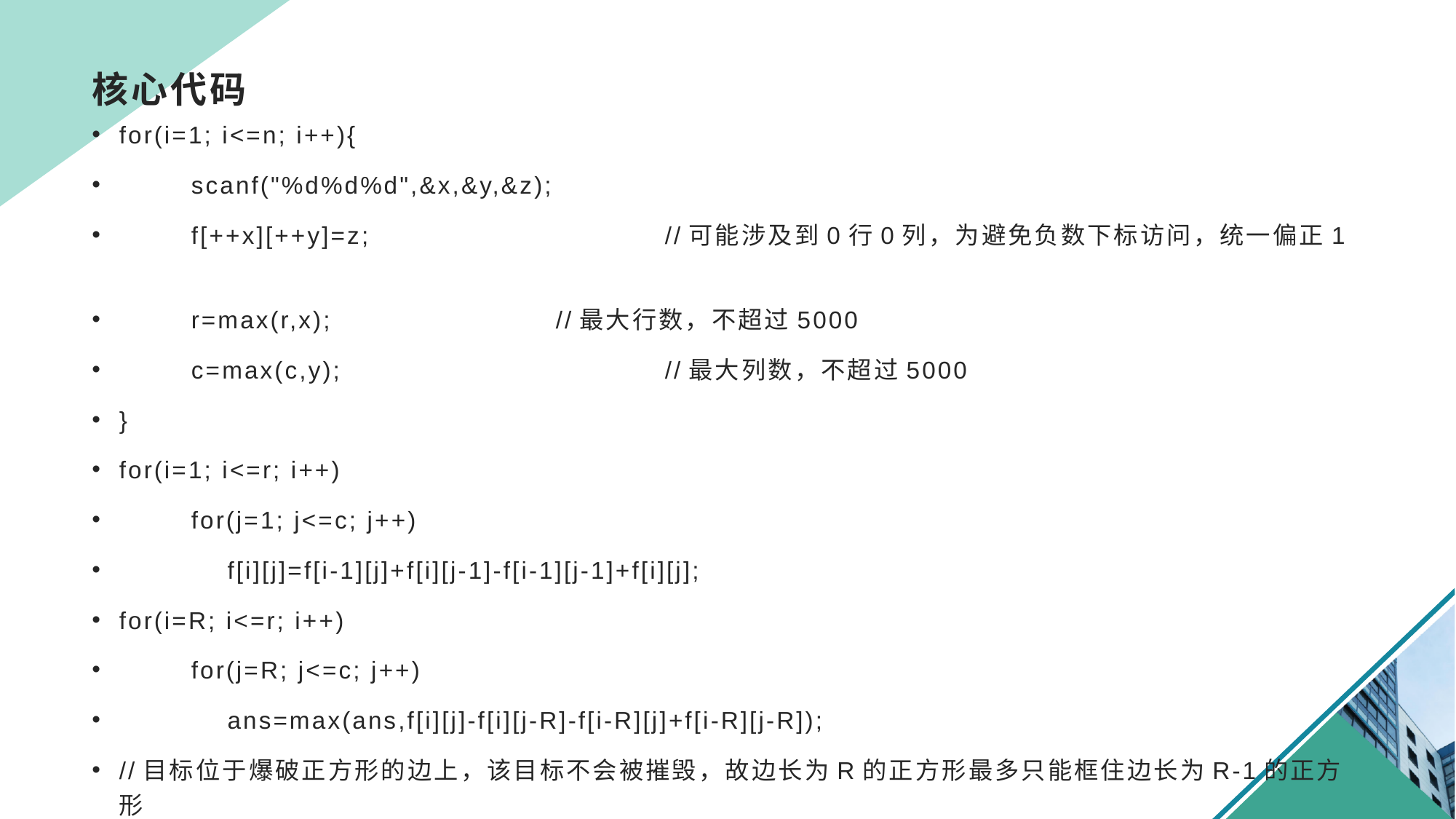

# 核心代码
for(i=1; i<=n; i++){
        scanf("%d%d%d",&x,&y,&z);
        f[++x][++y]=z;			//可能涉及到0行0列，为避免负数下标访问，统一偏正1
        r=max(r,x);			//最大行数，不超过5000
        c=max(c,y);			//最大列数，不超过5000
}
for(i=1; i<=r; i++)
        for(j=1; j<=c; j++)
            f[i][j]=f[i-1][j]+f[i][j-1]-f[i-1][j-1]+f[i][j];
for(i=R; i<=r; i++)
        for(j=R; j<=c; j++)
            ans=max(ans,f[i][j]-f[i][j-R]-f[i-R][j]+f[i-R][j-R]);
//目标位于爆破正方形的边上，该目标不会被摧毁，故边长为R的正方形最多只能框住边长为R-1的正方形
24